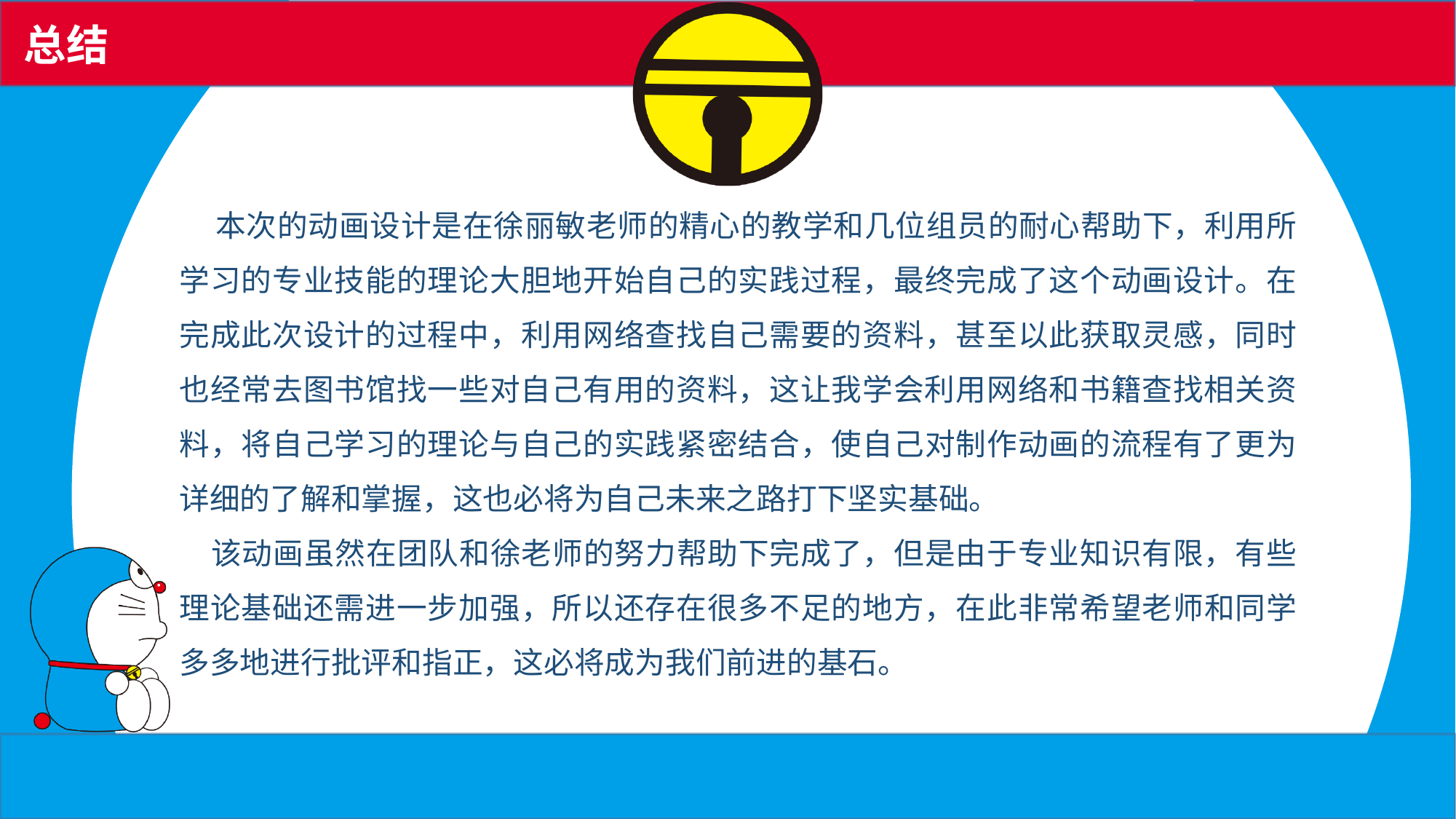

总结
本次的动画设计是在徐丽敏老师的精心的教学和几位组员的耐心帮助下，利用所学习的专业技能的理论大胆地开始自己的实践过程，最终完成了这个动画设计。在完成此次设计的过程中，利用网络查找自己需要的资料，甚至以此获取灵感，同时也经常去图书馆找一些对自己有用的资料，这让我学会利用网络和书籍查找相关资料，将自己学习的理论与自己的实践紧密结合，使自己对制作动画的流程有了更为详细的了解和掌握，这也必将为自己未来之路打下坚实基础。
该动画虽然在团队和徐老师的努力帮助下完成了，但是由于专业知识有限，有些理论基础还需进一步加强，所以还存在很多不足的地方，在此非常希望老师和同学多多地进行批评和指正，这必将成为我们前进的基石。
老鼠
铁板烧
大雄